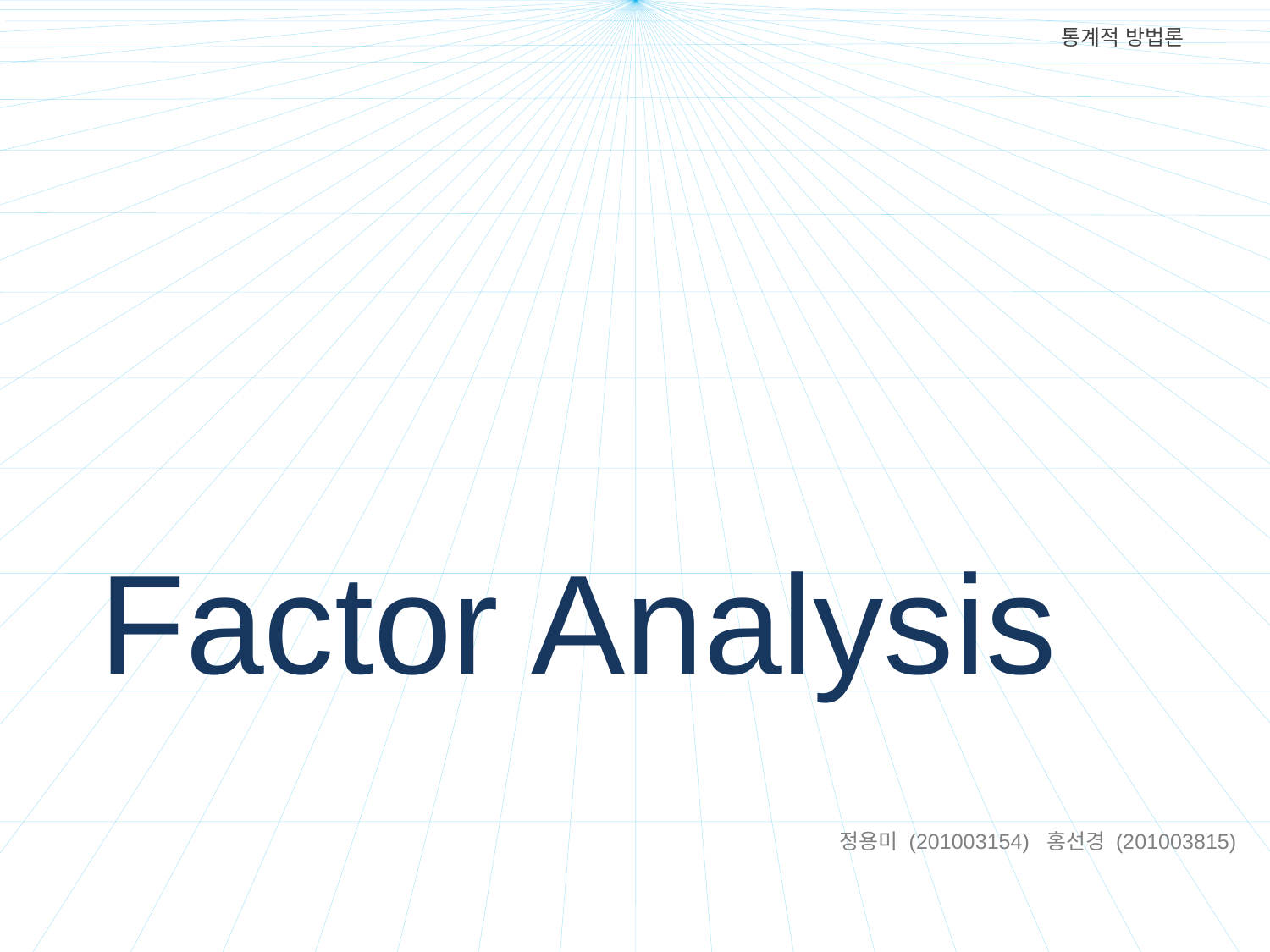

통계적 방법론
Factor Analysis
정용미 (201003154)  홍선경 (201003815)